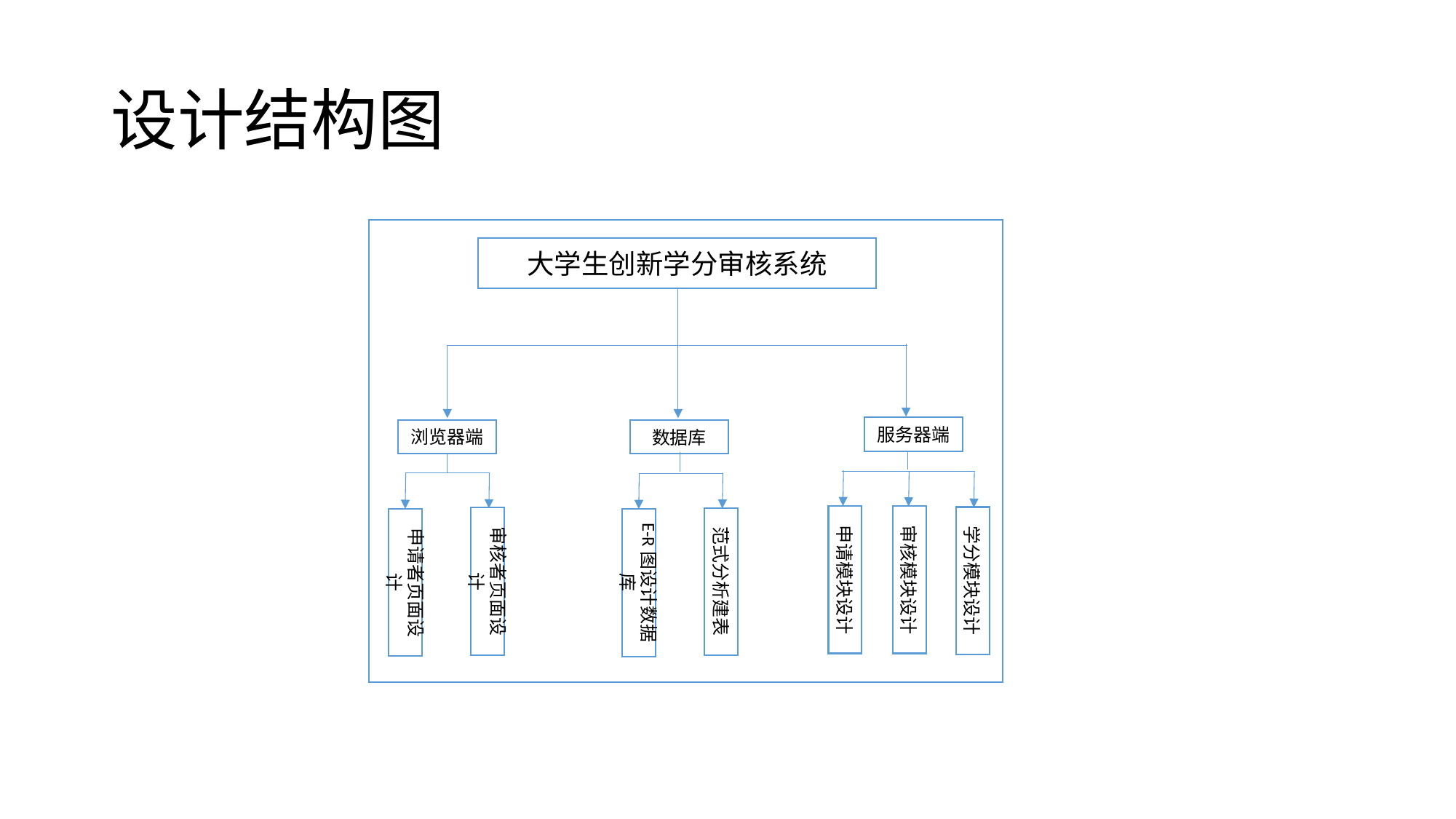

# 设计结构图

大学生创新学分审核系统
服务器端
浏览器端
数据库
审核模块设计
申请模块设计
学分模块设计
审核者页面设计
范式分析建表
申请者页面设计
E-R图设计数据库